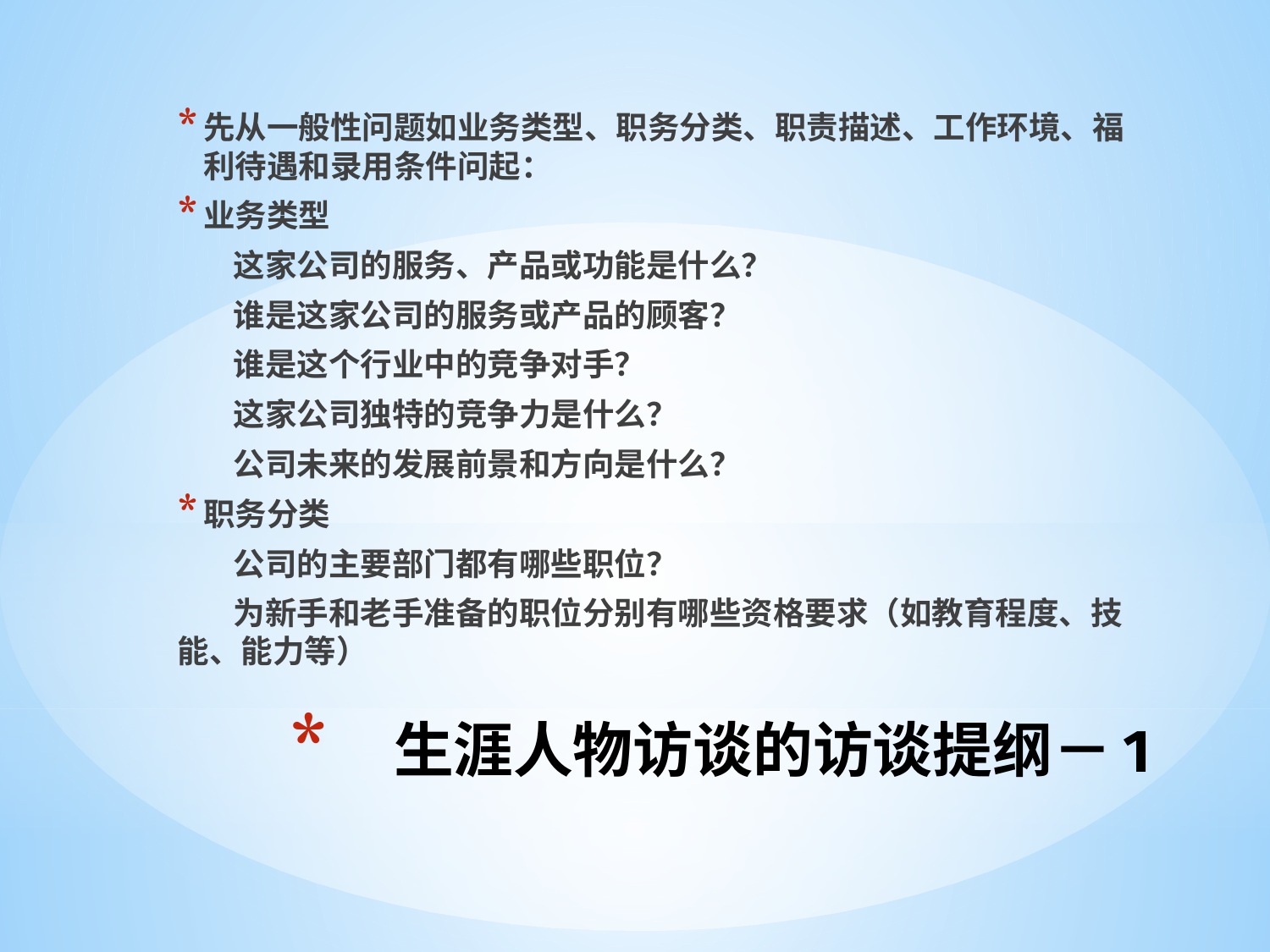

先从一般性问题如业务类型、职务分类、职责描述、工作环境、福利待遇和录用条件问起：
业务类型
这家公司的服务、产品或功能是什么？
谁是这家公司的服务或产品的顾客？
谁是这个行业中的竞争对手？
这家公司独特的竞争力是什么？
公司未来的发展前景和方向是什么？
职务分类
公司的主要部门都有哪些职位？
为新手和老手准备的职位分别有哪些资格要求（如教育程度、技能、能力等）
# 生涯人物访谈的访谈提纲－1